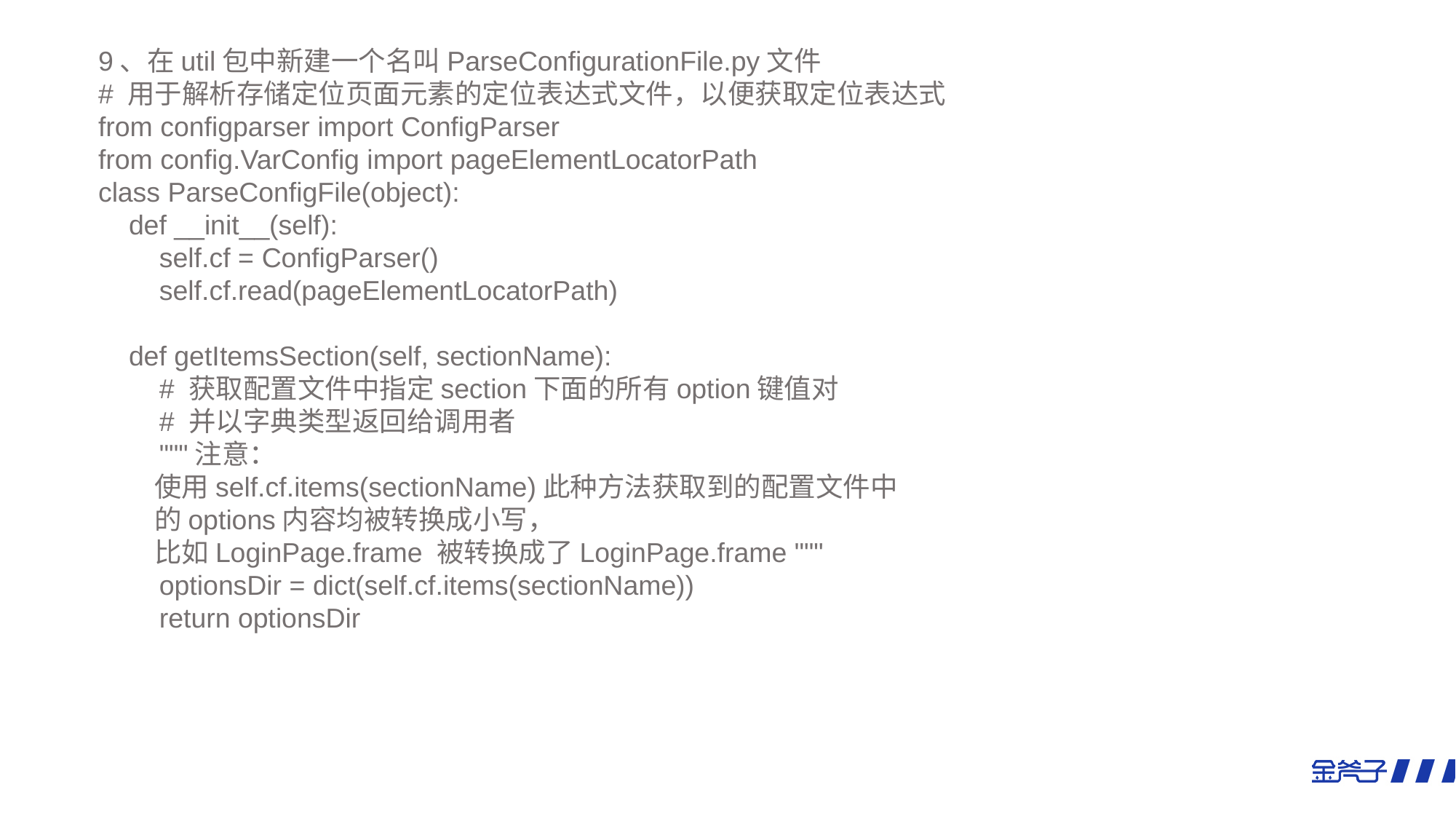

9、在util包中新建一个名叫ParseConfigurationFile.py文件
# 用于解析存储定位页面元素的定位表达式文件，以便获取定位表达式
from configparser import ConfigParser
from config.VarConfig import pageElementLocatorPath
class ParseConfigFile(object):
    def __init__(self):
        self.cf = ConfigParser()
        self.cf.read(pageElementLocatorPath)

    def getItemsSection(self, sectionName):
        # 获取配置文件中指定section下面的所有option键值对
        # 并以字典类型返回给调用者
        """注意：
        使用self.cf.items(sectionName)此种方法获取到的配置文件中
        的options内容均被转换成小写，
        比如LoginPage.frame 被转换成了LoginPage.frame """
        optionsDir = dict(self.cf.items(sectionName))
        return optionsDir